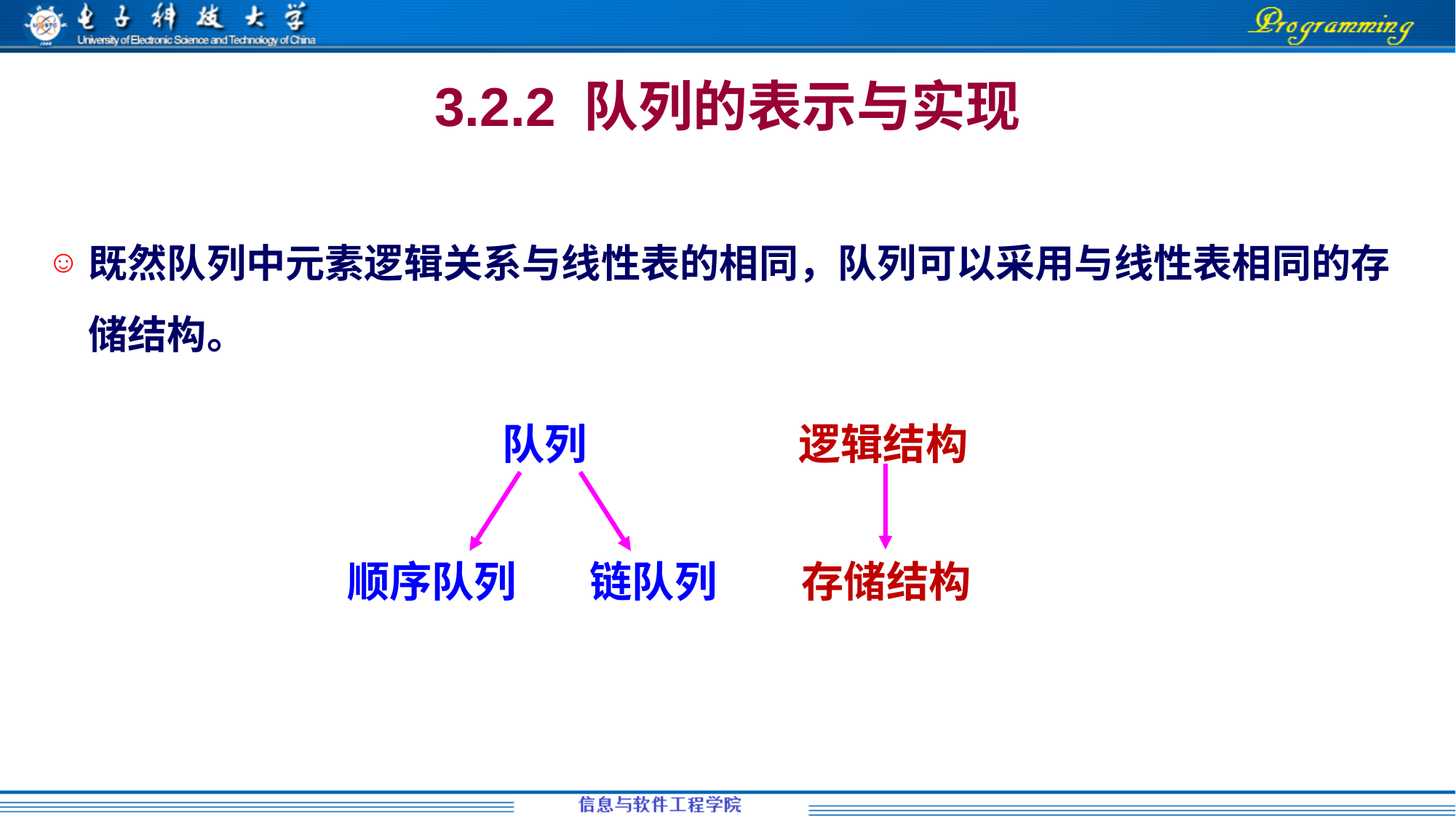

# 3.2.2 队列的表示与实现
既然队列中元素逻辑关系与线性表的相同，队列可以采用与线性表相同的存储结构。
队列
逻辑结构

顺序队列
链队列
存储结构